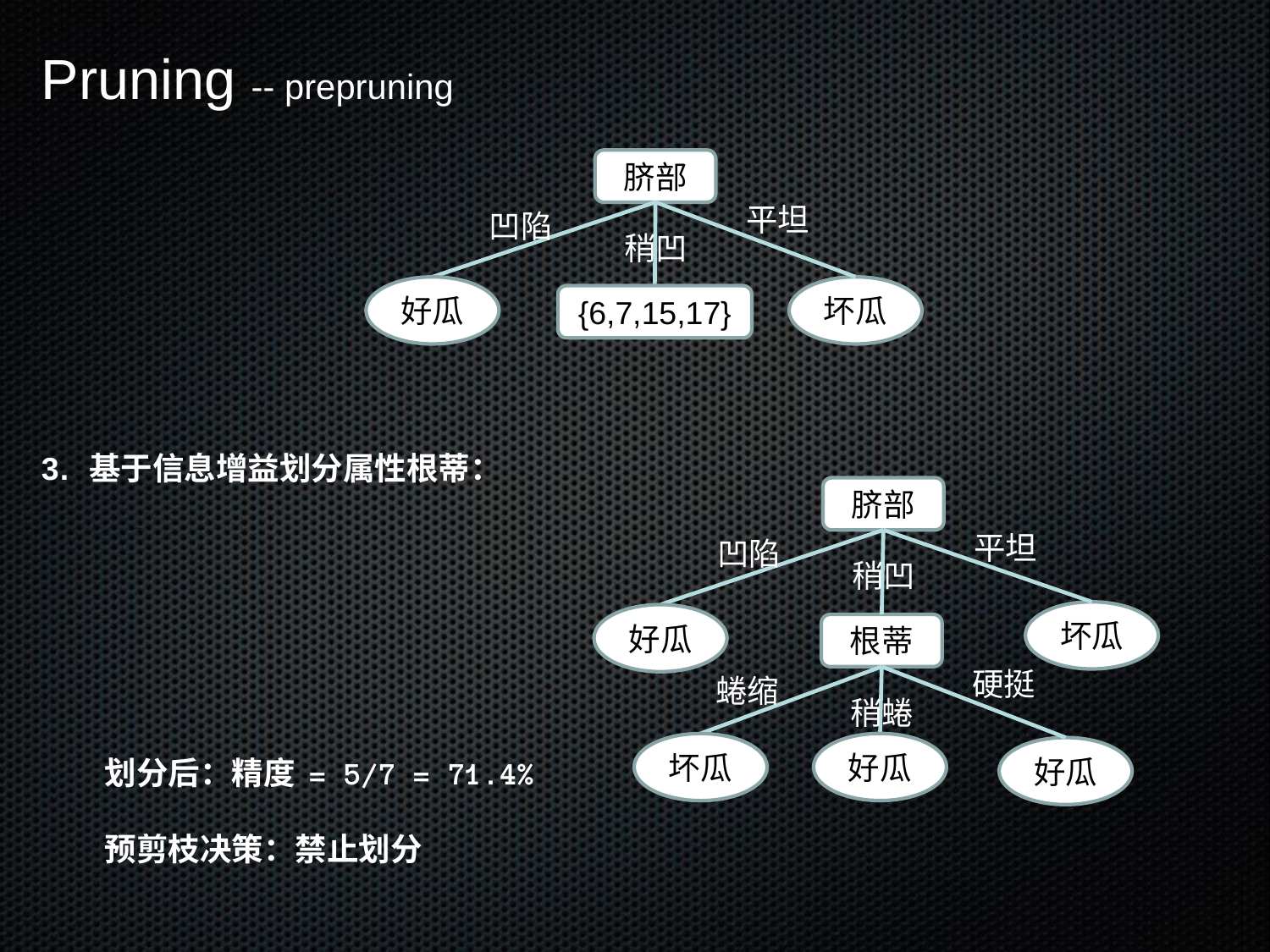

Pruning -- prepruning
脐部

基于信息增益划分属性根蒂：

划分后：精度 = 5/7 = 71.4%

预剪枝决策：禁止划分
平坦
凹陷
稍凹
好瓜
坏瓜
{6,7,15,17}
脐部
平坦
凹陷
稍凹
坏瓜
好瓜
根蒂
硬挺
蜷缩
稍蜷
好瓜
坏瓜
好瓜